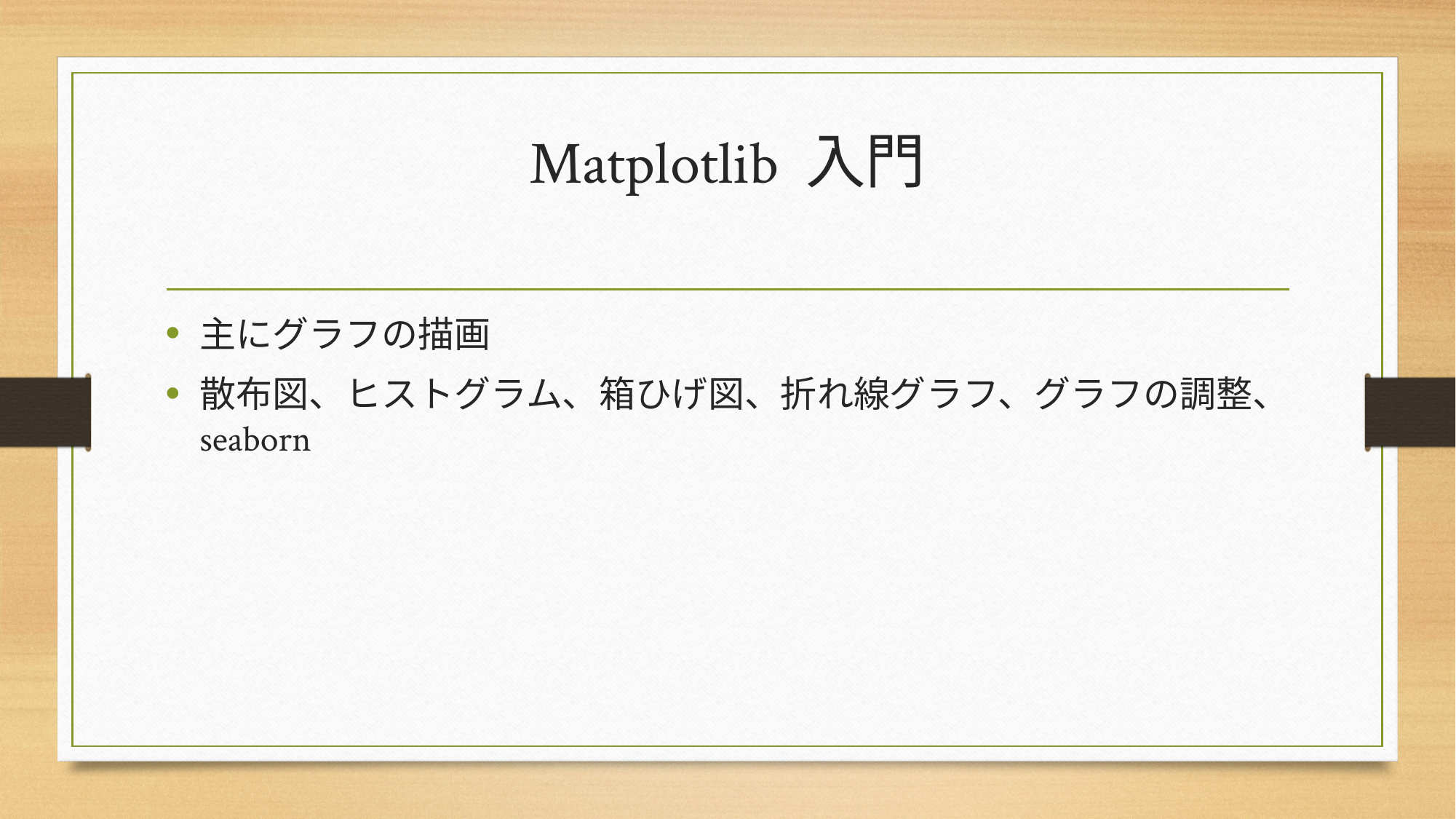

# Matplotlib 入門
主にグラフの描画
散布図、ヒストグラム、箱ひげ図、折れ線グラフ、グラフの調整、seaborn